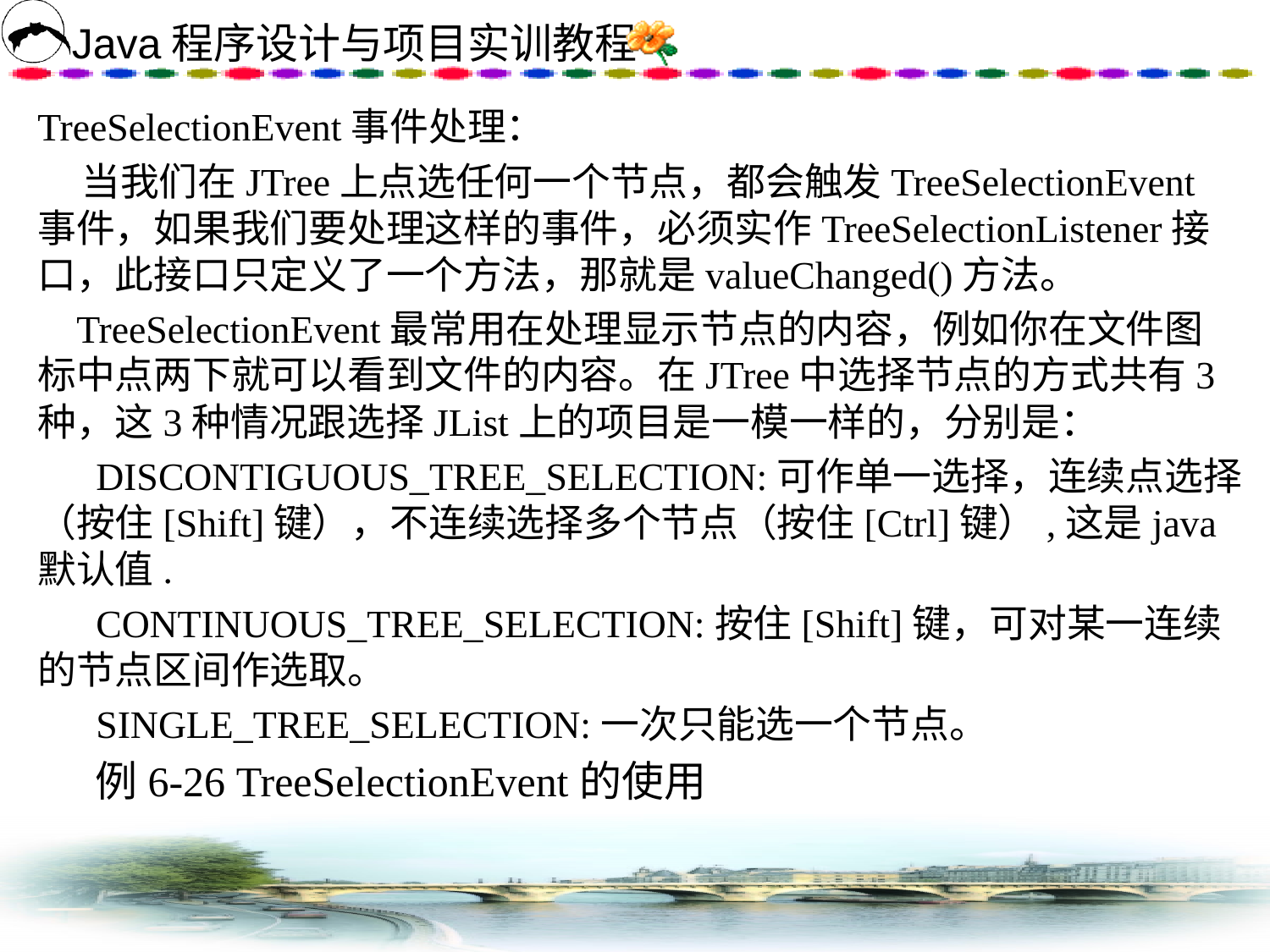

TreeSelectionEvent事件处理：
    当我们在JTree上点选任何一个节点，都会触发TreeSelectionEvent事件，如果我们要处理这样的事件，必须实作TreeSelectionListener接口，此接口只定义了一个方法，那就是valueChanged()方法。
    TreeSelectionEvent最常用在处理显示节点的内容，例如你在文件图标中点两下就可以看到文件的内容。在JTree中选择节点的方式共有3种，这3种情况跟选择JList上的项目是一模一样的，分别是：
      DISCONTIGUOUS_TREE_SELECTION:可作单一选择，连续点选择（按住[Shift]键），不连续选择多个节点（按住[Ctrl]键）,这是java默认值.
      CONTINUOUS_TREE_SELECTION:按住[Shift]键，可对某一连续的节点区间作选取。
      SINGLE_TREE_SELECTION:一次只能选一个节点。
     例6-26 TreeSelectionEvent的使用